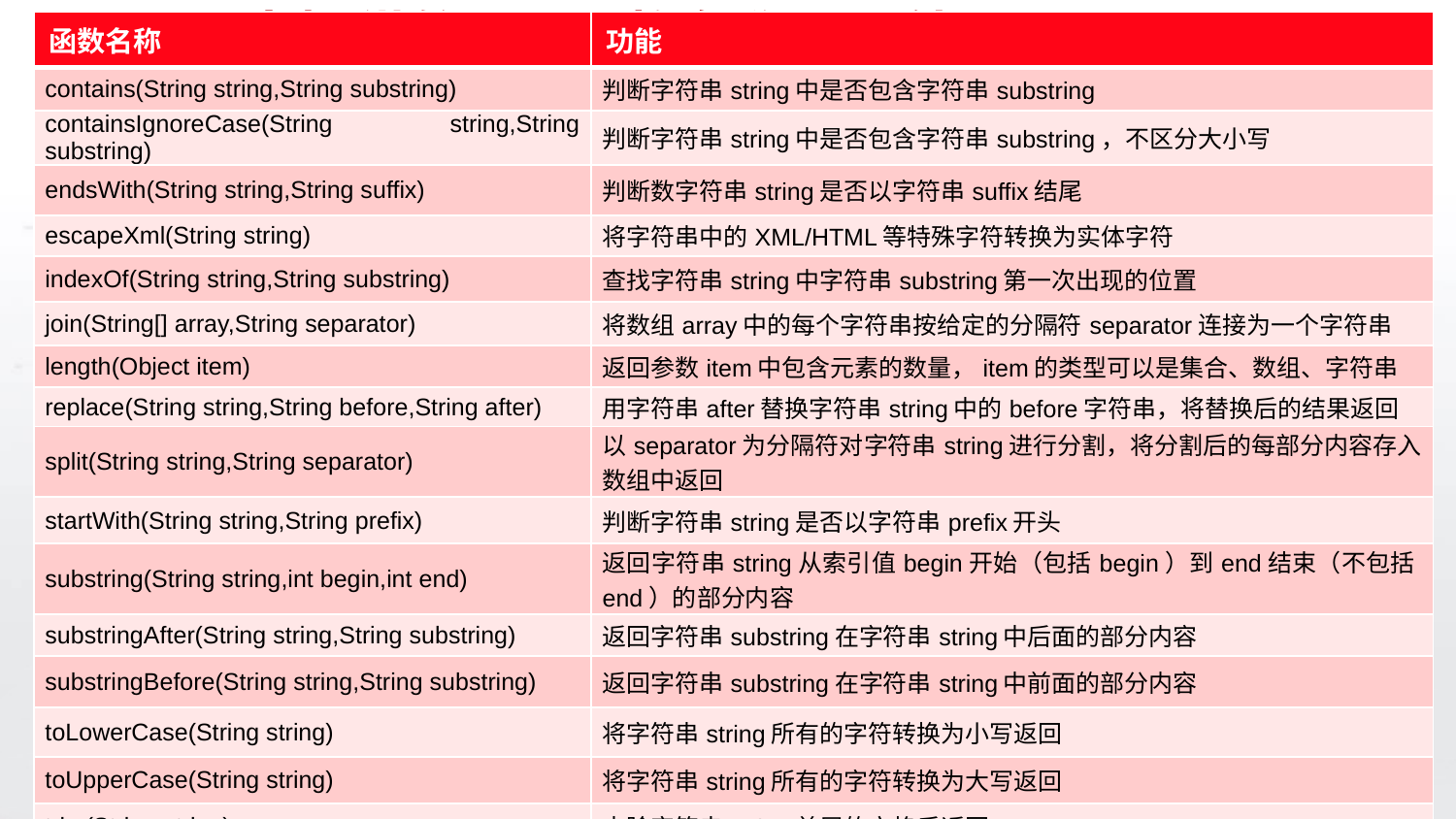

# JSTL中提供的EL函数名称及功能
| 函数名称 | 功能 |
| --- | --- |
| contains(String string,String substring) | 判断字符串string中是否包含字符串substring |
| containsIgnoreCase(String string,String substring) | 判断字符串string中是否包含字符串substring，不区分大小写 |
| endsWith(String string,String suffix) | 判断数字符串string是否以字符串suffix结尾 |
| escapeXml(String string) | 将字符串中的XML/HTML等特殊字符转换为实体字符 |
| indexOf(String string,String substring) | 查找字符串string中字符串substring第一次出现的位置 |
| join(String[] array,String separator) | 将数组array中的每个字符串按给定的分隔符separator连接为一个字符串 |
| length(Object item) | 返回参数item中包含元素的数量，item的类型可以是集合、数组、字符串 |
| replace(String string,String before,String after) | 用字符串after替换字符串string中的before字符串，将替换后的结果返回 |
| split(String string,String separator) | 以separator为分隔符对字符串string进行分割，将分割后的每部分内容存入数组中返回 |
| startWith(String string,String prefix) | 判断字符串string是否以字符串prefix开头 |
| substring(String string,int begin,int end) | 返回字符串string从索引值begin开始（包括begin）到end结束（不包括end）的部分内容 |
| substringAfter(String string,String substring) | 返回字符串substring在字符串string中后面的部分内容 |
| substringBefore(String string,String substring) | 返回字符串substring在字符串string中前面的部分内容 |
| toLowerCase(String string) | 将字符串string所有的字符转换为小写返回 |
| toUpperCase(String string) | 将字符串string所有的字符转换为大写返回 |
| trim(String string) | 去除字符串string首尾的空格后返回 |
JSTL中提供的EL函数名称及功能